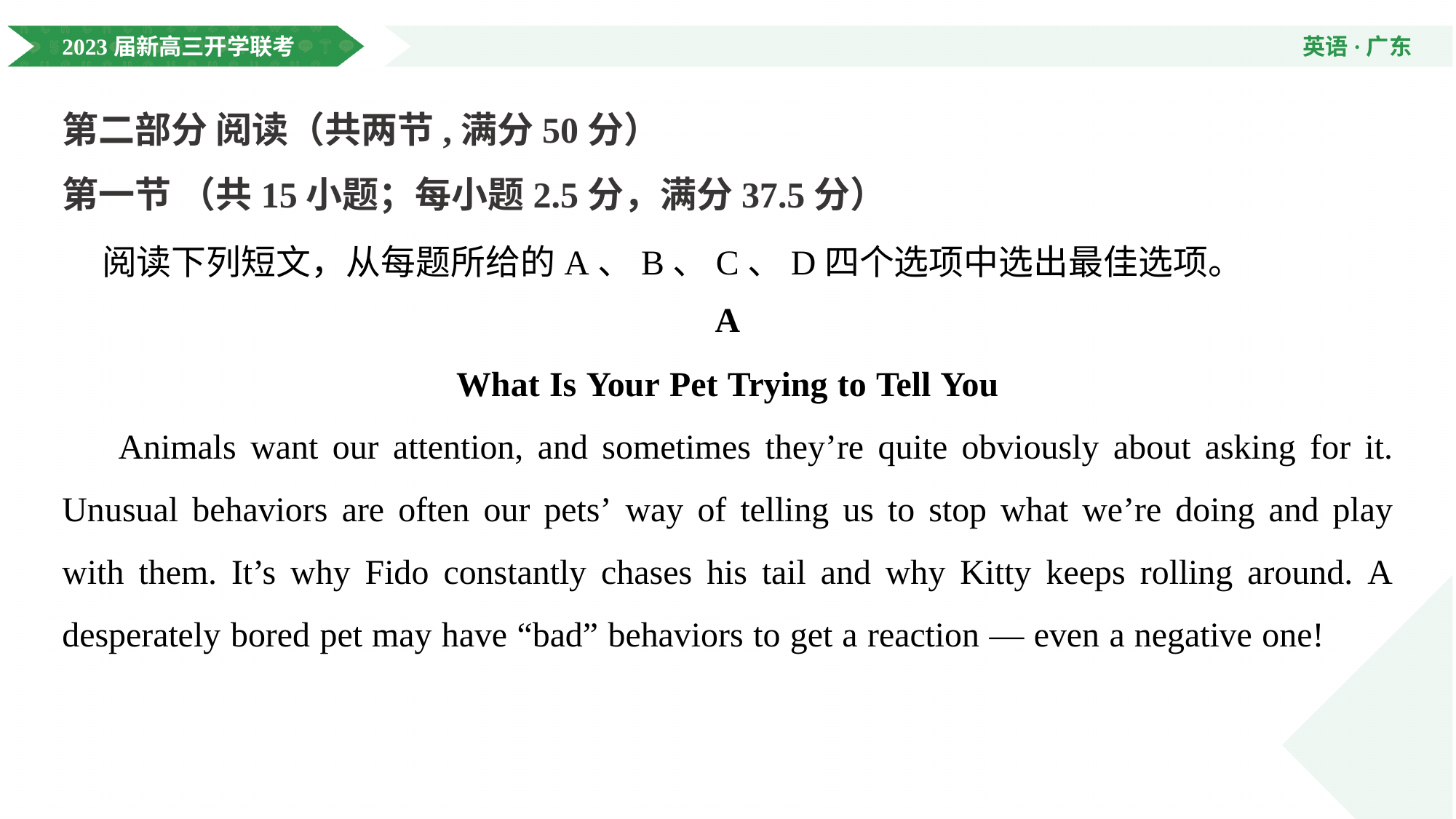

第二部分 阅读（共两节,满分50分）
第一节 （共15小题；每小题2.5分，满分37.5分）
    阅读下列短文，从每题所给的A、B、C、D四个选项中选出最佳选项。
A
What Is Your Pet Trying to Tell You
    Animals want our attention, and sometimes they’re quite obviously about asking for it. Unusual behaviors are often our pets’ way of telling us to stop what we’re doing and play with them. It’s why Fido constantly chases his tail and why Kitty keeps rolling around. A desperately bored pet may have “bad” behaviors to get a reaction — even a negative one!